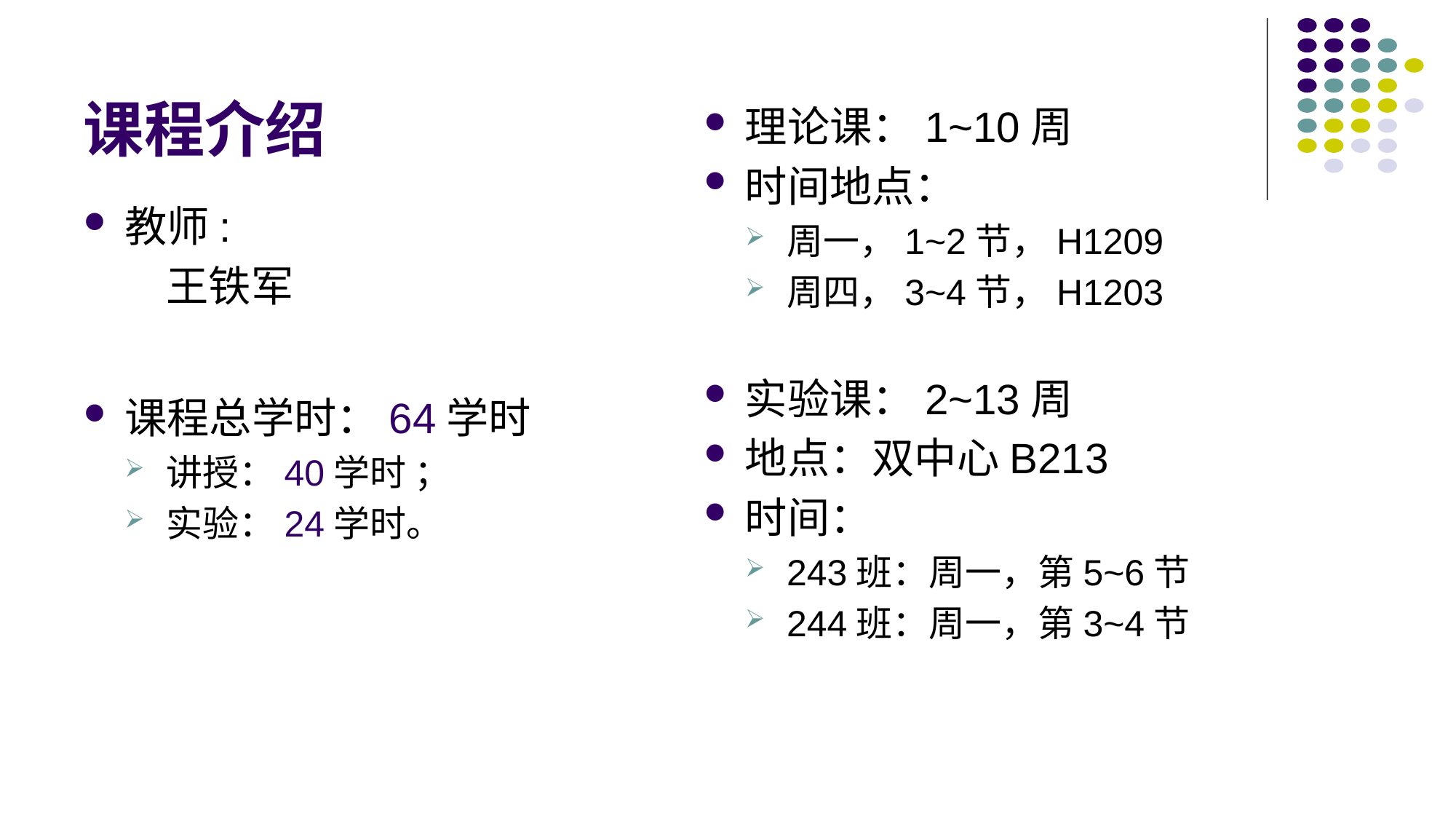

# 课程介绍
理论课：1~10周
时间地点：
周一，1~2节，H1209
周四，3~4节，H1203

实验课：2~13周
地点：双中心B213
时间：
243班：周一，第5~6节
244班：周一，第3~4节
教师:
王铁军

课程总学时：64学时
讲授：40学时 ；
实验：24学时。

2